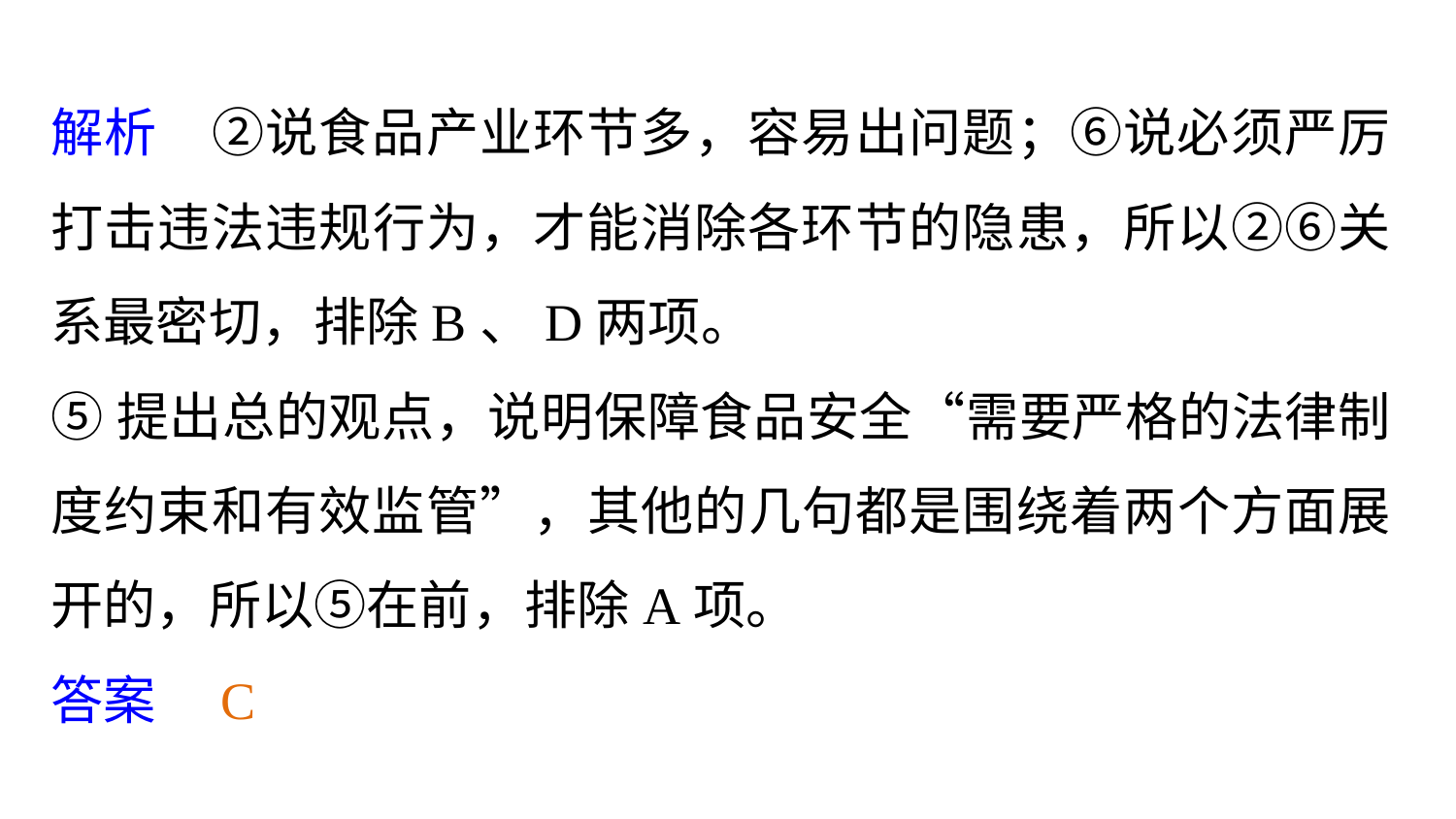

解析　②说食品产业环节多，容易出问题；⑥说必须严厉打击违法违规行为，才能消除各环节的隐患，所以②⑥关系最密切，排除B、D两项。
⑤提出总的观点，说明保障食品安全“需要严格的法律制度约束和有效监管”，其他的几句都是围绕着两个方面展开的，所以⑤在前，排除A项。
答案　C